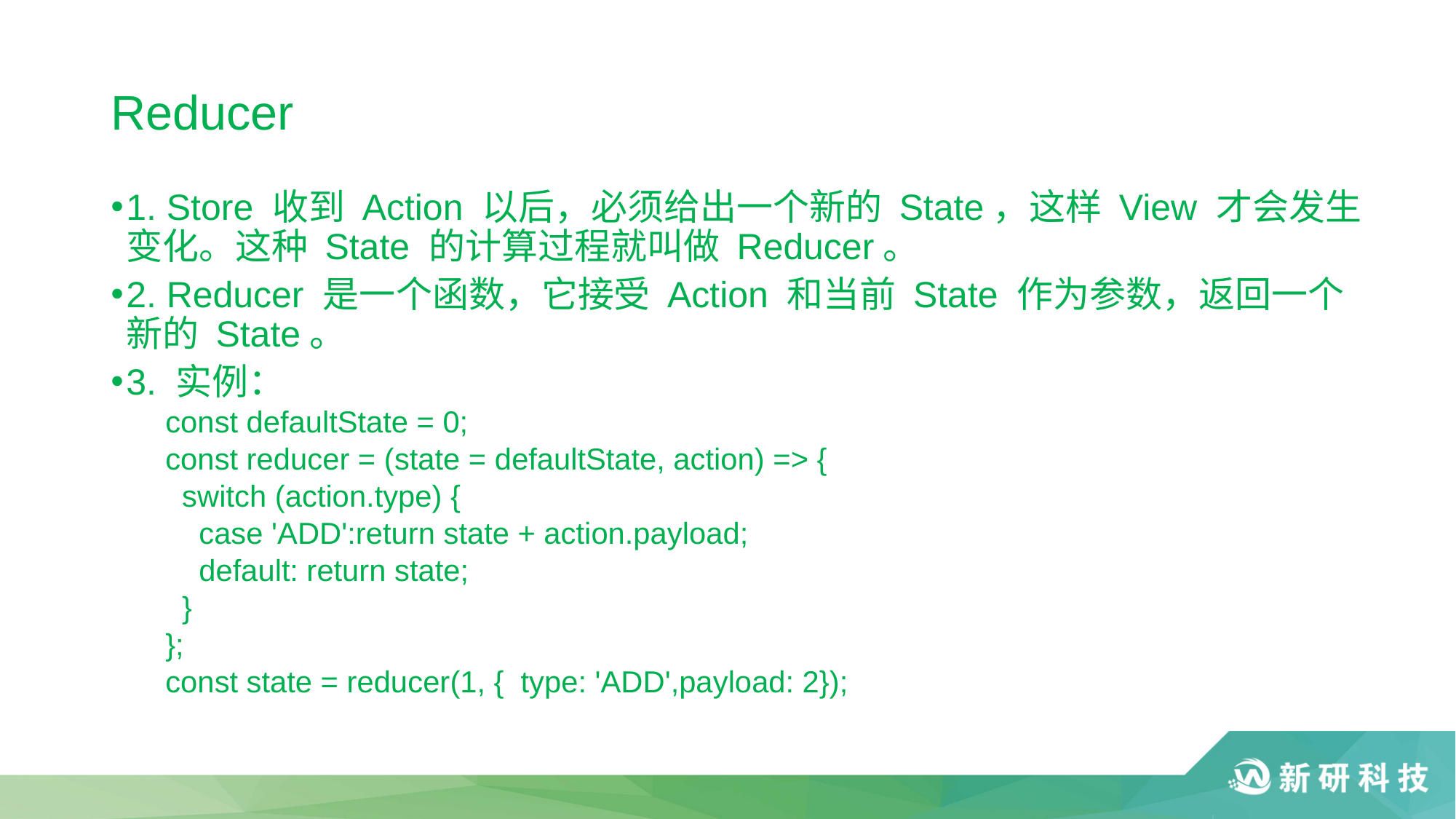

# Reducer
1. Store 收到 Action 以后，必须给出一个新的 State，这样 View 才会发生变化。这种 State 的计算过程就叫做 Reducer。
2. Reducer 是一个函数，它接受 Action 和当前 State 作为参数，返回一个新的 State。
3. 实例：
const defaultState = 0;
const reducer = (state = defaultState, action) => {
  switch (action.type) {
    case 'ADD':return state + action.payload;
    default: return state;
  }
};
const state = reducer(1, {  type: 'ADD',payload: 2});